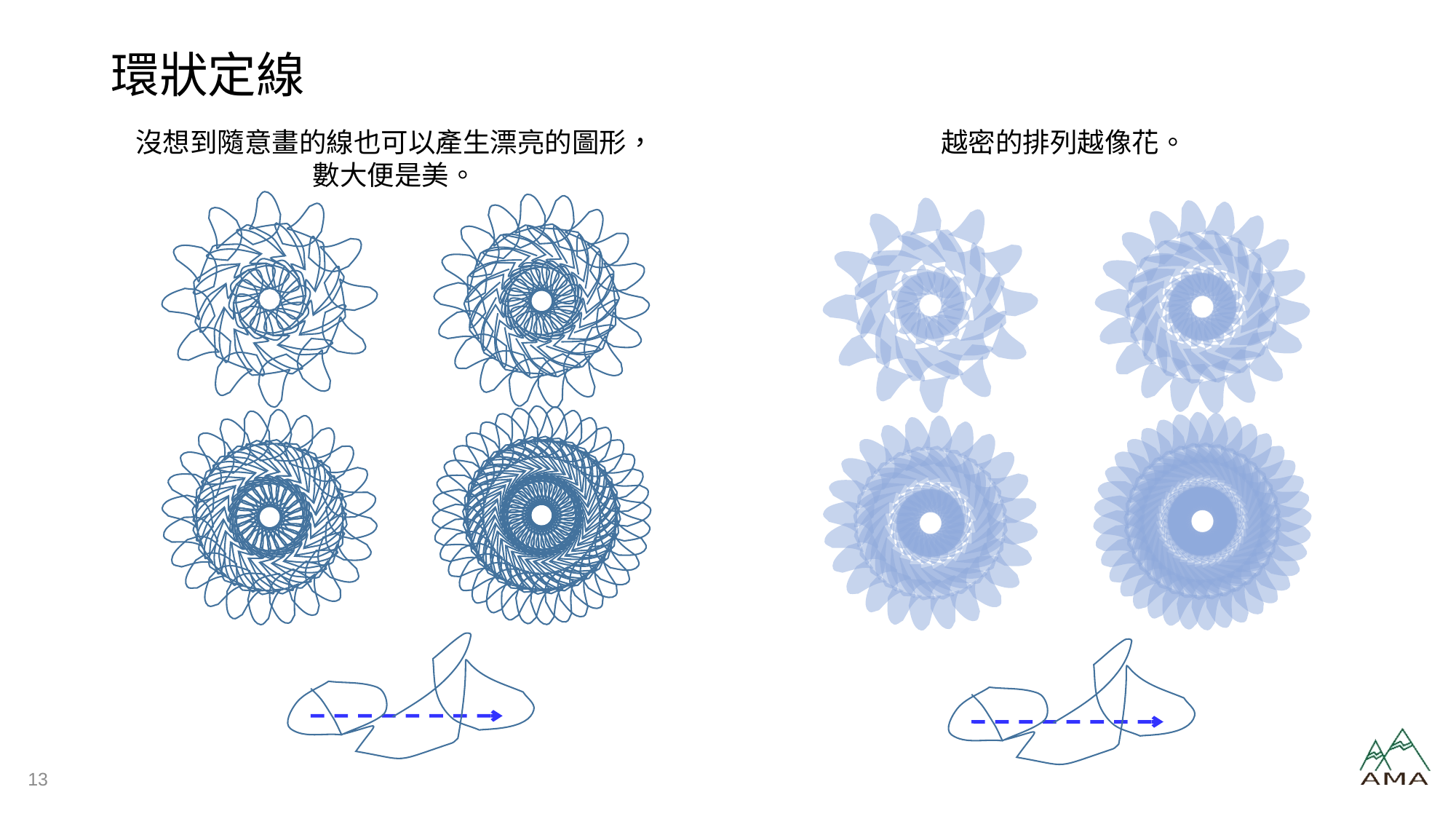

# 環狀定線
沒想到隨意畫的線也可以產生漂亮的圖形，
數大便是美。
越密的排列越像花。

13